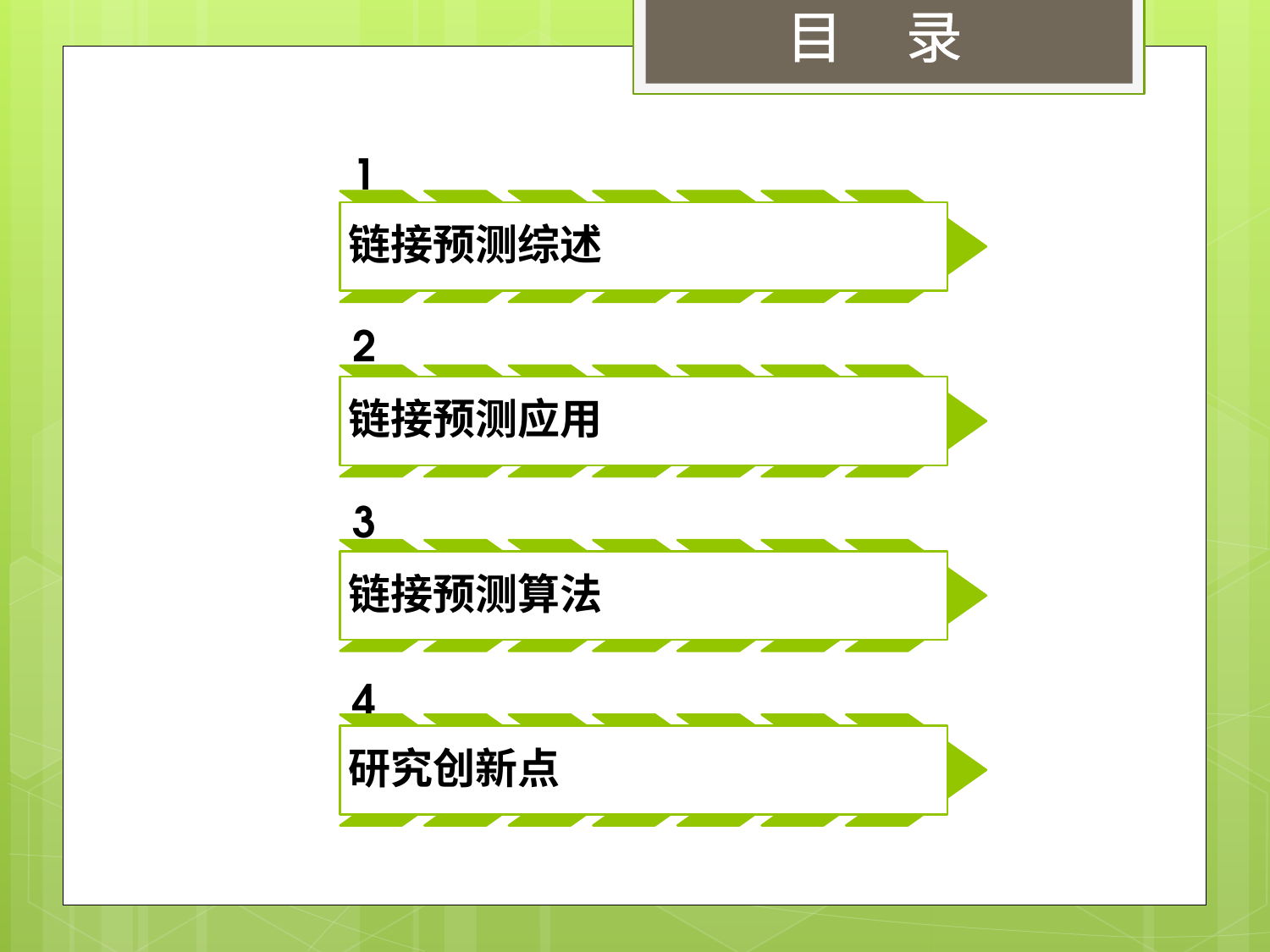

目     录
1
链接预测综述
2
链接预测应用
3
链接预测算法
4
研究创新点